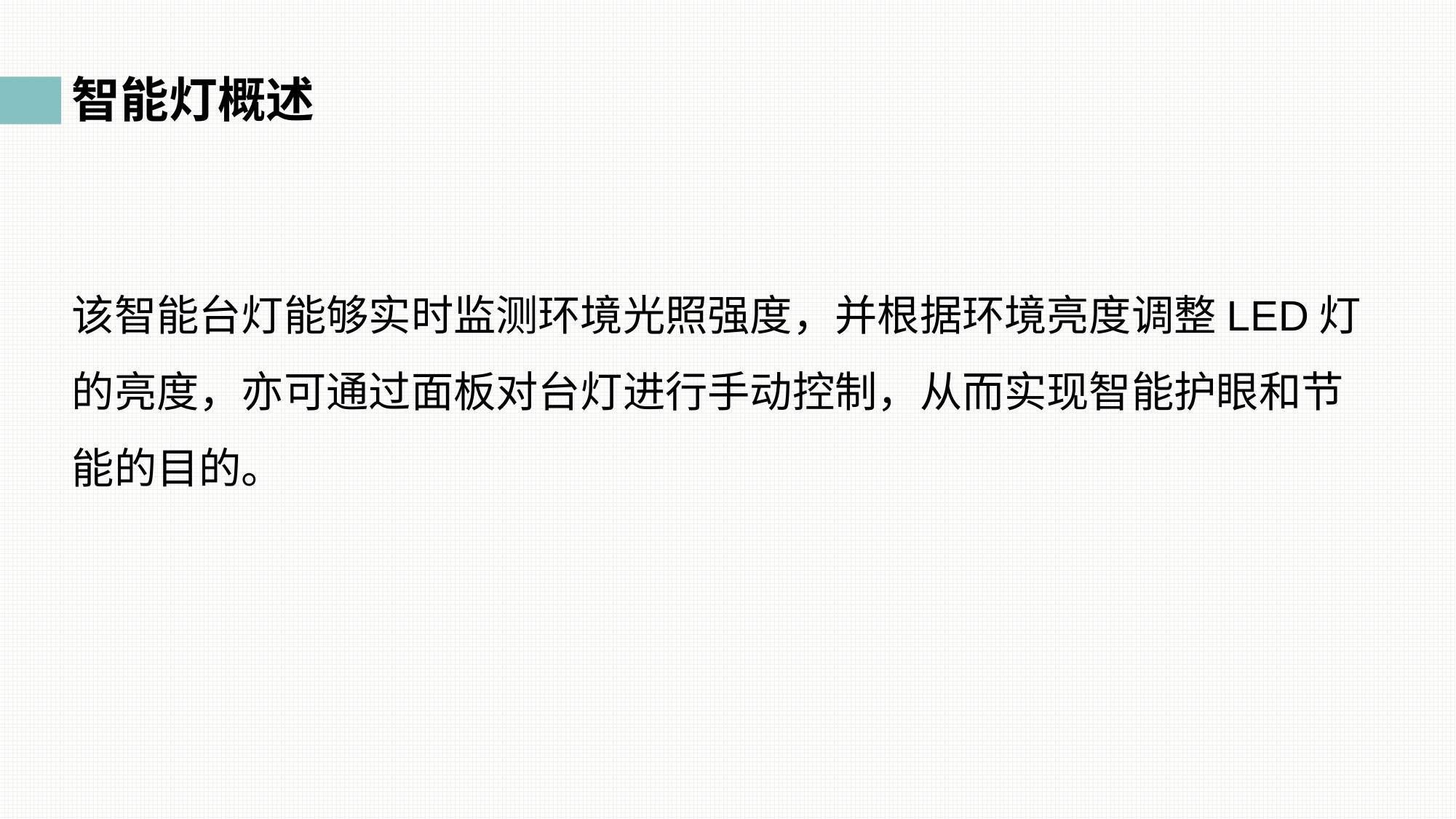

智能灯概述

该智能台灯能够实时监测环境光照强度，并根据环境亮度调整LED灯的亮度，亦可通过面板对台灯进行手动控制，从而实现智能护眼和节能的目的。